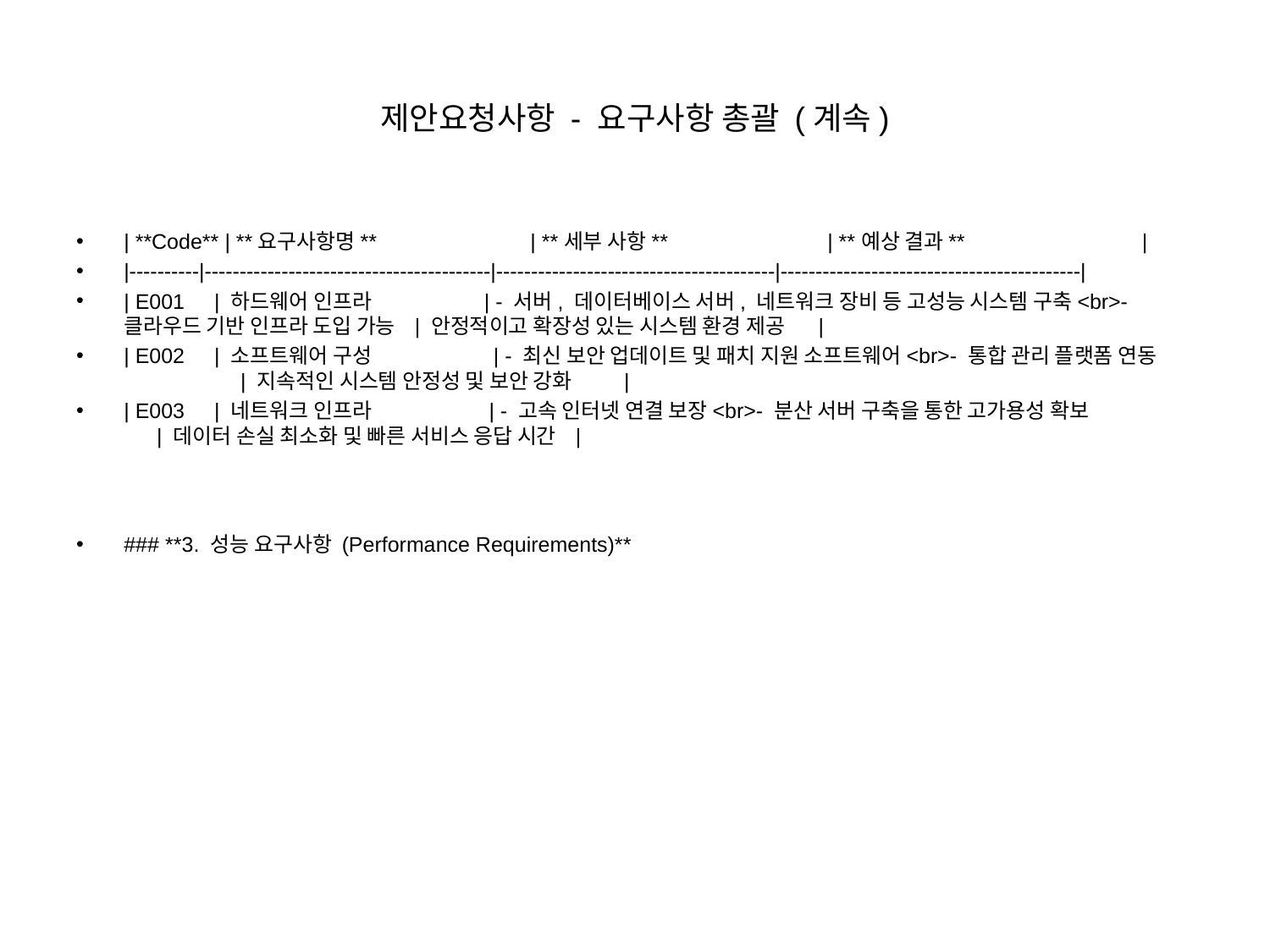

# 제안요청사항 - 요구사항 총괄 (계속)
| **Code** | **요구사항명**                          | **세부 사항**                           | **예상 결과**                              |
|----------|-----------------------------------------|----------------------------------------|-------------------------------------------|
| E001     | 하드웨어 인프라                       | - 서버, 데이터베이스 서버, 네트워크 장비 등 고성능 시스템 구축<br>- 클라우드 기반 인프라 도입 가능   | 안정적이고 확장성 있는 시스템 환경 제공      |
| E002     | 소프트웨어 구성                         | - 최신 보안 업데이트 및 패치 지원 소프트웨어<br>- 통합 관리 플랫폼 연동                                | 지속적인 시스템 안정성 및 보안 강화          |
| E003     | 네트워크 인프라                        | - 고속 인터넷 연결 보장<br>- 분산 서버 구축을 통한 고가용성 확보                             | 데이터 손실 최소화 및 빠른 서비스 응답 시간   |

### **3. 성능 요구사항 (Performance Requirements)**